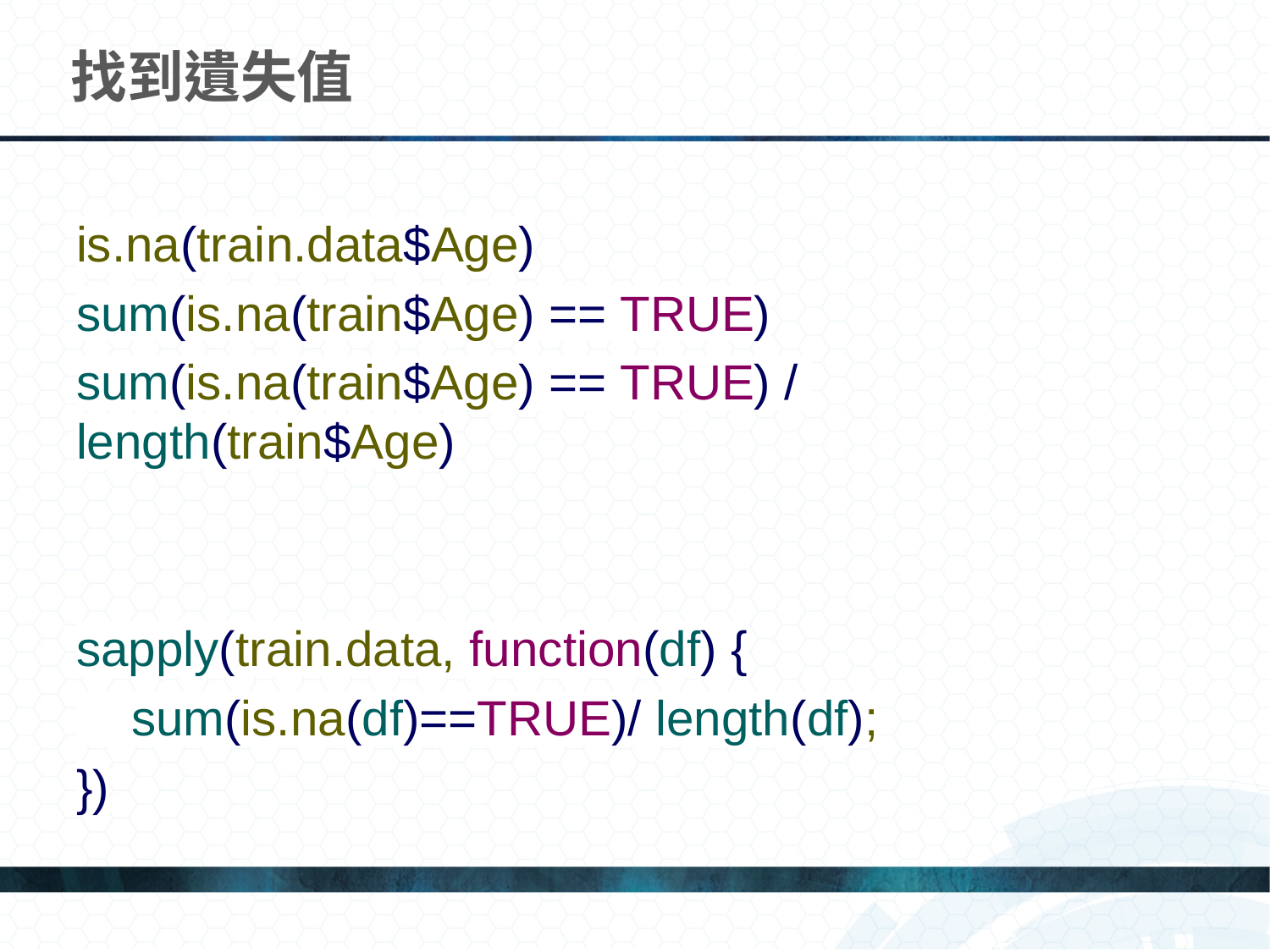

# 找到遺失值
is.na(train.data$Age)
sum(is.na(train$Age) == TRUE)
sum(is.na(train$Age) == TRUE) /  length(train$Age)

sapply(train.data, function(df) {
    sum(is.na(df)==TRUE)/ length(df);
})